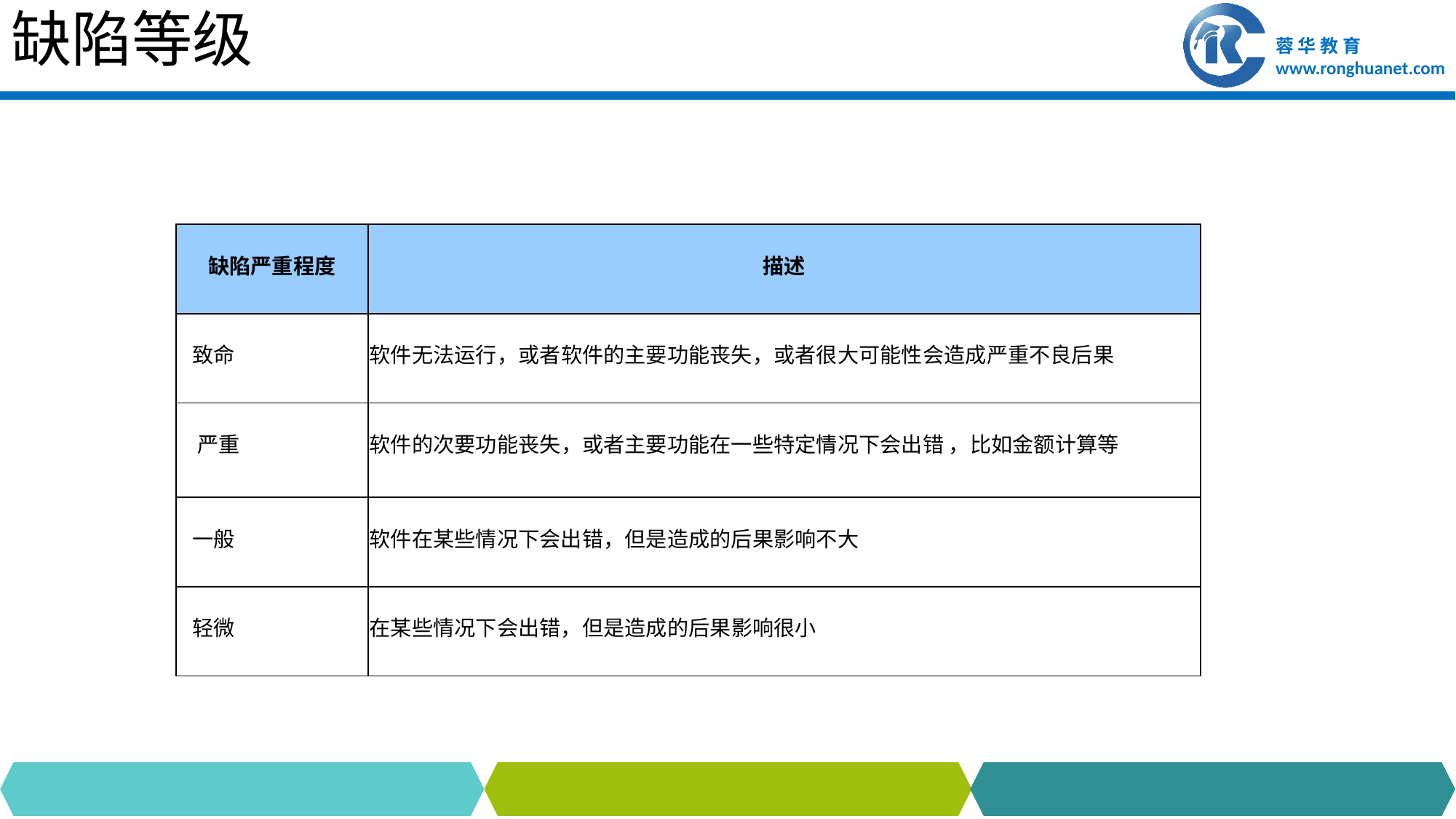

# 缺陷等级
| 缺陷严重程度 | 描述 |
| --- | --- |
| 致命 | 软件无法运行，或者软件的主要功能丧失，或者很大可能性会造成严重不良后果 |
| 严重 |  软件的次要功能丧失，或者主要功能在一些特定情况下会出错 ，比如金额计算等 |
| 一般 |  软件在某些情况下会出错，但是造成的后果影响不大 |
| 轻微 | 在某些情况下会出错，但是造成的后果影响很小 |